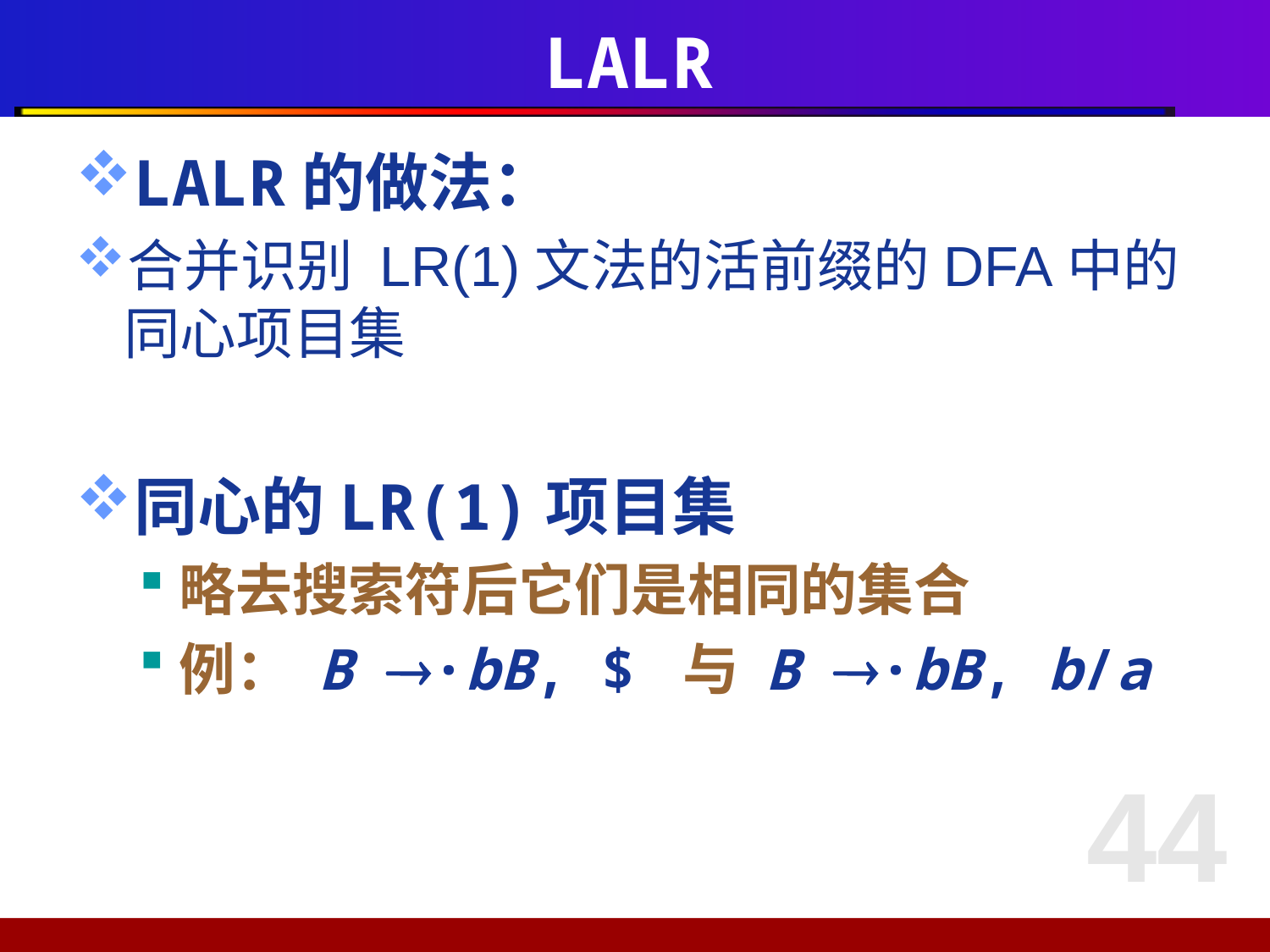

# LALR
LALR的做法：
合并识别 LR(1)文法的活前缀的DFA中的同心项目集

同心的LR(1)项目集
略去搜索符后它们是相同的集合
例： B →·bB, $ 与 B →·bB, b/a
44